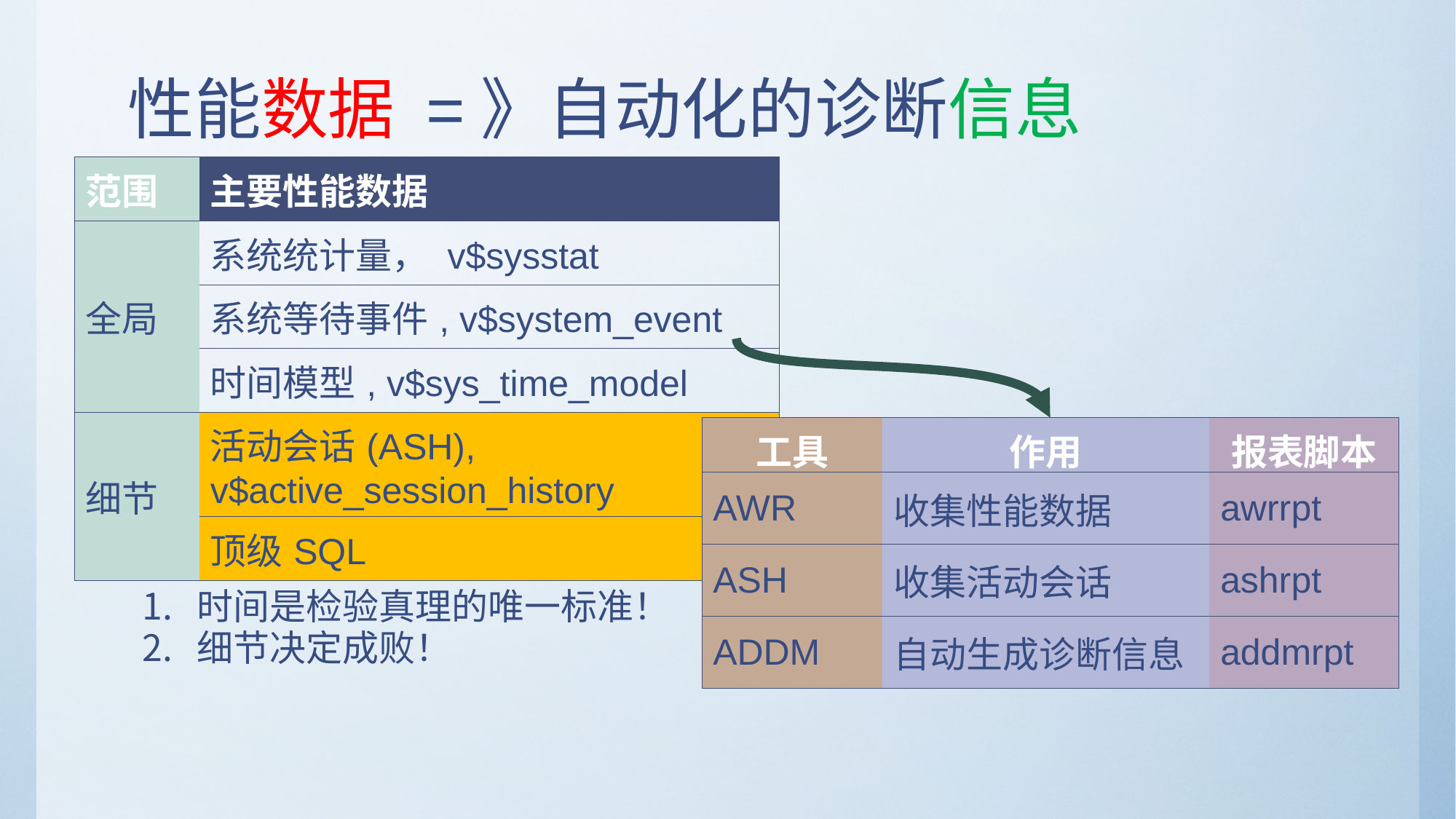

# 性能数据 =》自动化的诊断信息
| 范围 | 主要性能数据 |
| --- | --- |
| 全局 | 系统统计量， v$sysstat |
|  | 系统等待事件, v$system\_event |
|  | 时间模型, v$sys\_time\_model |
| 细节 | 活动会话(ASH), v$active\_session\_history |
|  | 顶级SQL |
| 工具 | 作用 | 报表脚本 |
| --- | --- | --- |
| AWR | 收集性能数据 | awrrpt |
| ASH | 收集活动会话 | ashrpt |
| ADDM | 自动生成诊断信息 | addmrpt |
时间是检验真理的唯一标准！
细节决定成败！